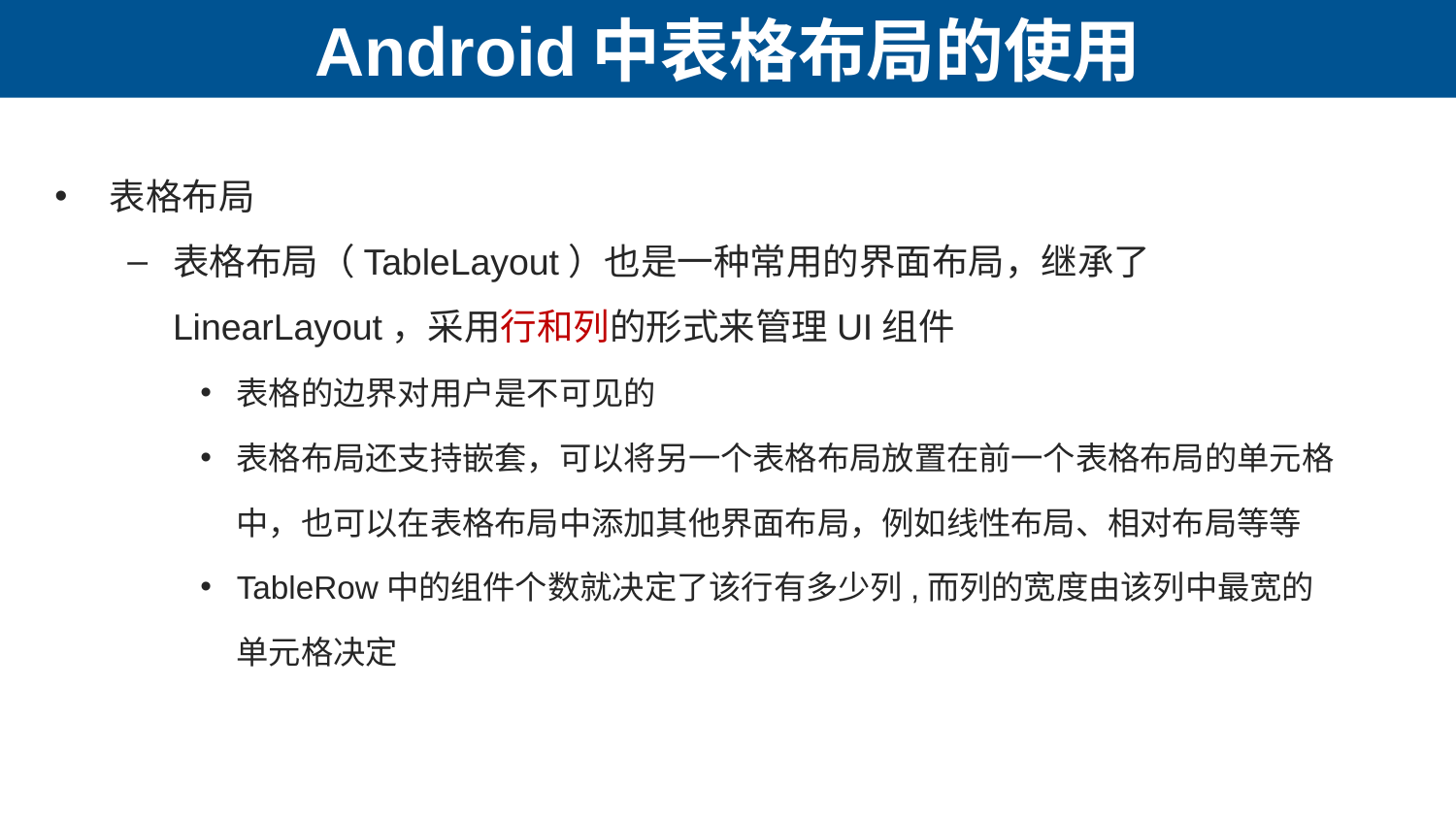

# Android中表格布局的使用
表格布局
表格布局（TableLayout）也是一种常用的界面布局，继承了LinearLayout，采用行和列的形式来管理UI组件
表格的边界对用户是不可见的
表格布局还支持嵌套，可以将另一个表格布局放置在前一个表格布局的单元格中，也可以在表格布局中添加其他界面布局，例如线性布局、相对布局等等
TableRow中的组件个数就决定了该行有多少列,而列的宽度由该列中最宽的单元格决定